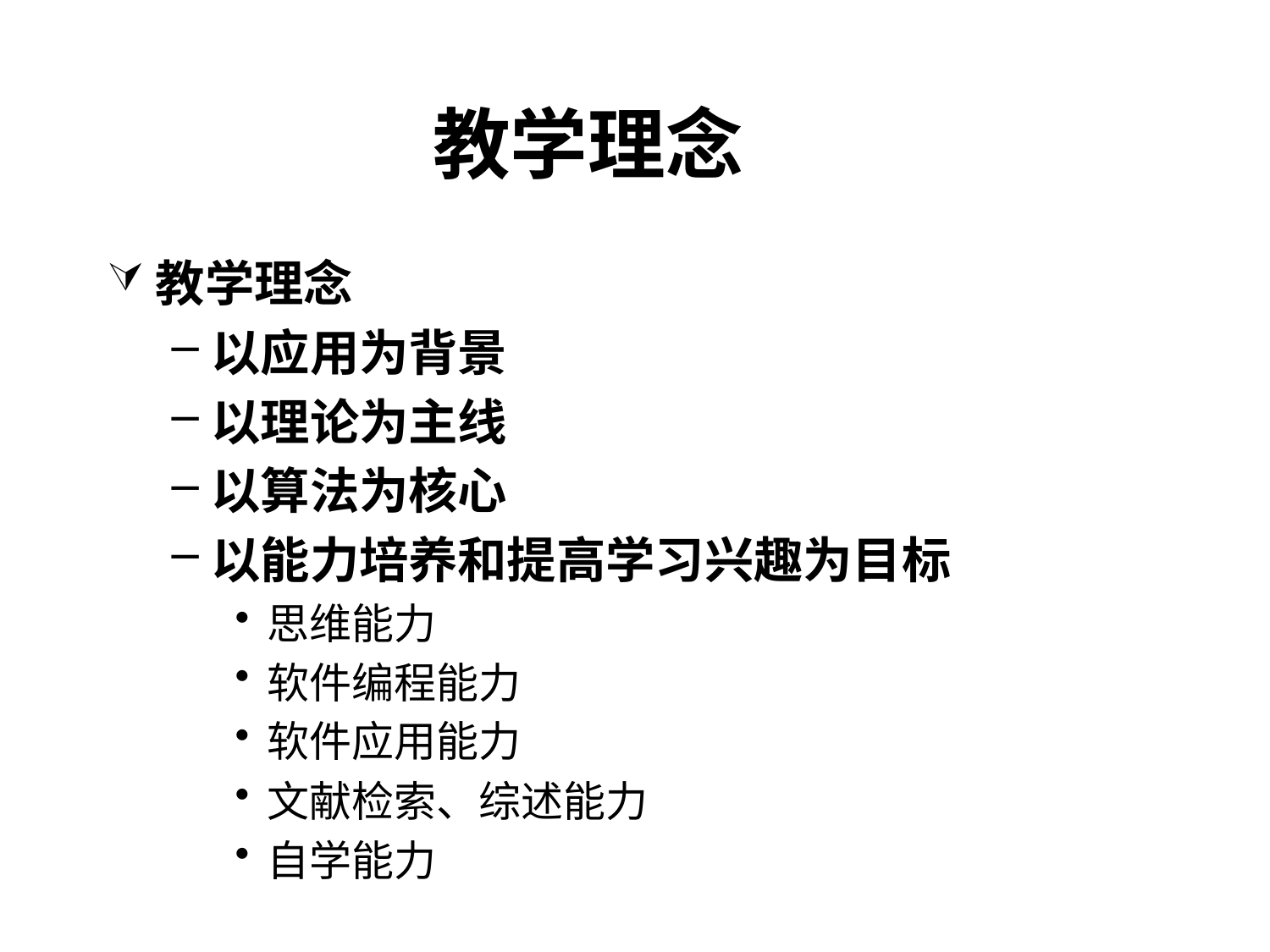

教学理念
教学理念
以应用为背景
以理论为主线
以算法为核心
以能力培养和提高学习兴趣为目标
思维能力
软件编程能力
软件应用能力
文献检索、综述能力
自学能力